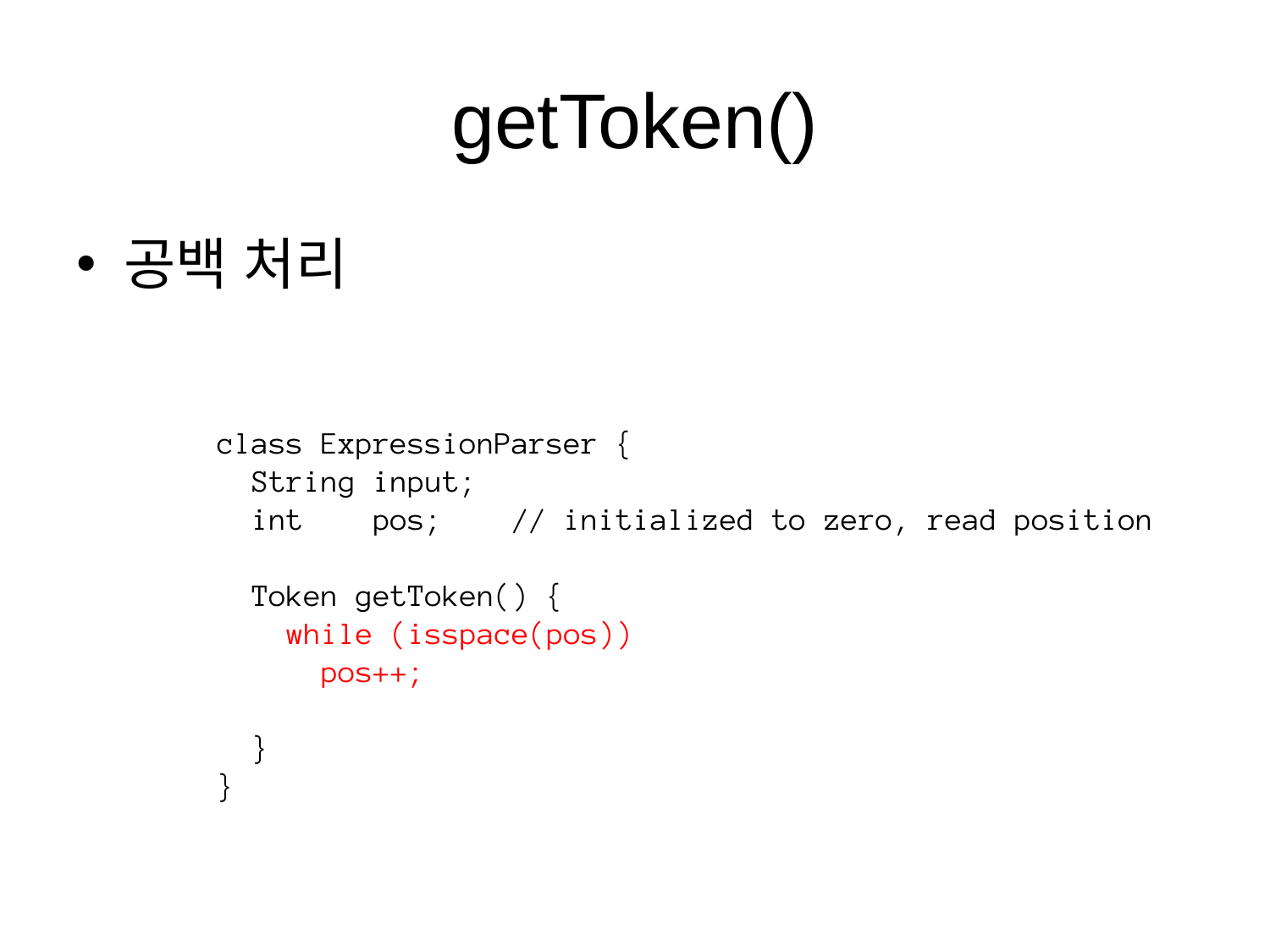

# getToken()
공백 처리
class ExpressionParser {
  String input;
  int    pos;    // initialized to zero, read position

  Token getToken() {
    while (isspace(pos))
      pos++;

  }
}